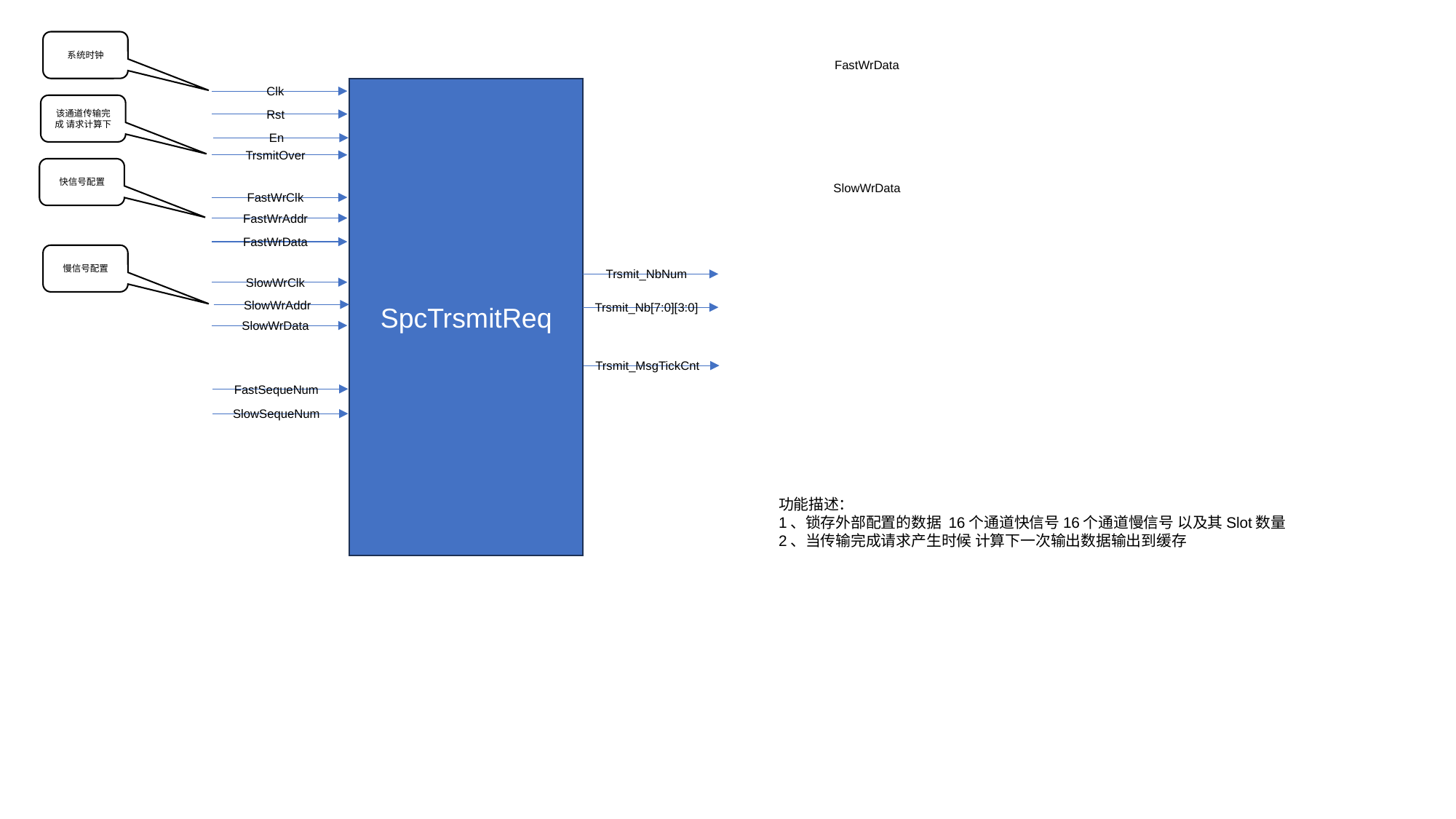

系统时钟
FastWrData
Clk
SpcTrsmitReq
Rst
En
TrsmitOver
FastWrClk
FastWrAddr
FastWrData
Trsmit_NbNum
SlowWrClk
SlowWrAddr
Trsmit_Nb[7:0][3:0]
SlowWrData
Trsmit_MsgTickCnt
FastSequeNum
SlowSequeNum
该通道传输完成 请求计算下
快信号配置
SlowWrData
慢信号配置
功能描述：
1、锁存外部配置的数据 16个通道快信号16个通道慢信号 以及其Slot数量
2、当传输完成请求产生时候 计算下一次输出数据输出到缓存